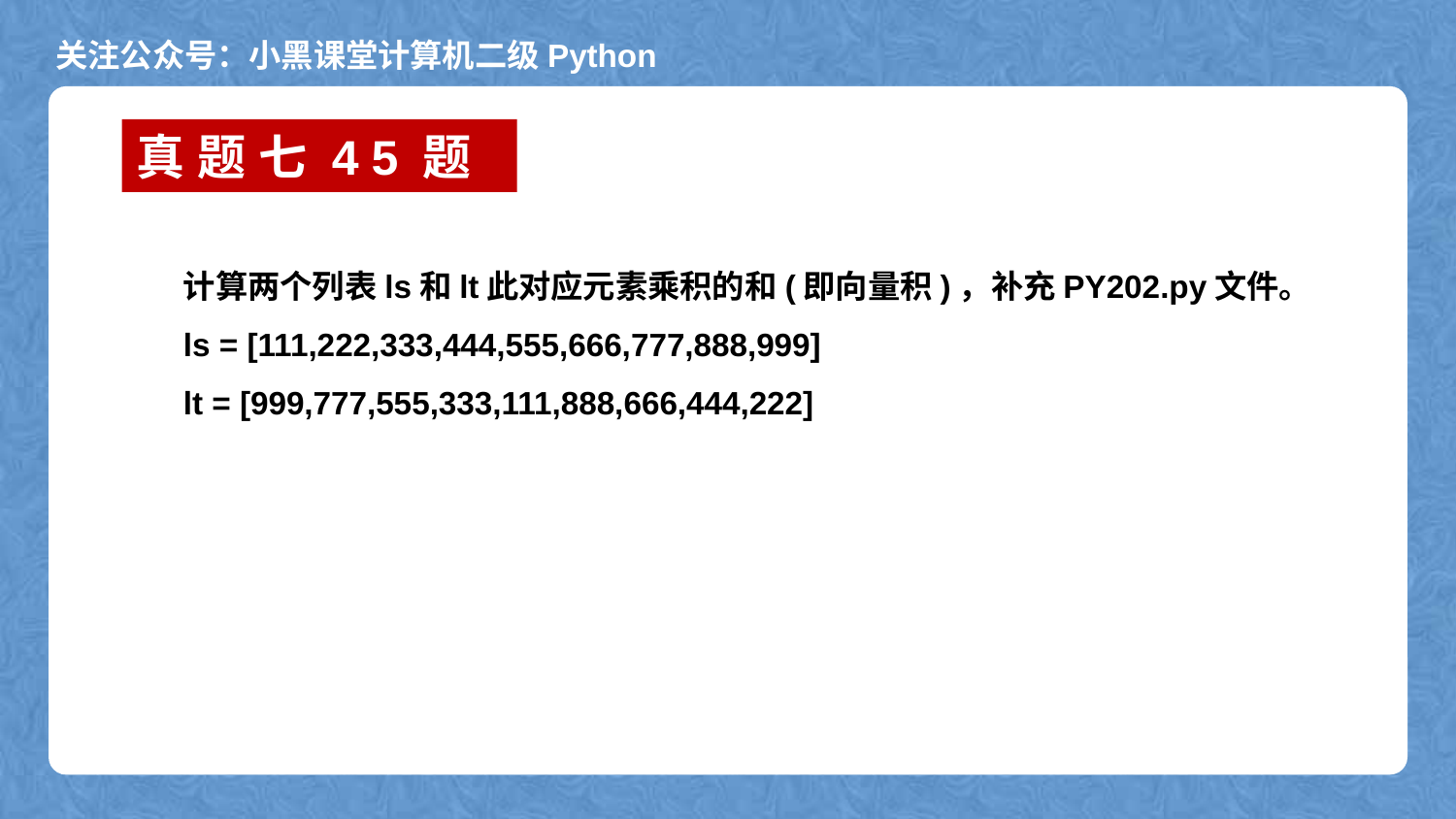

真题七45题
计算两个列表ls和lt此对应元素乘积的和(即向量积)，补充PY202.py文件。
ls = [111,222,333,444,555,666,777,888,999]
lt = [999,777,555,333,111,888,666,444,222]